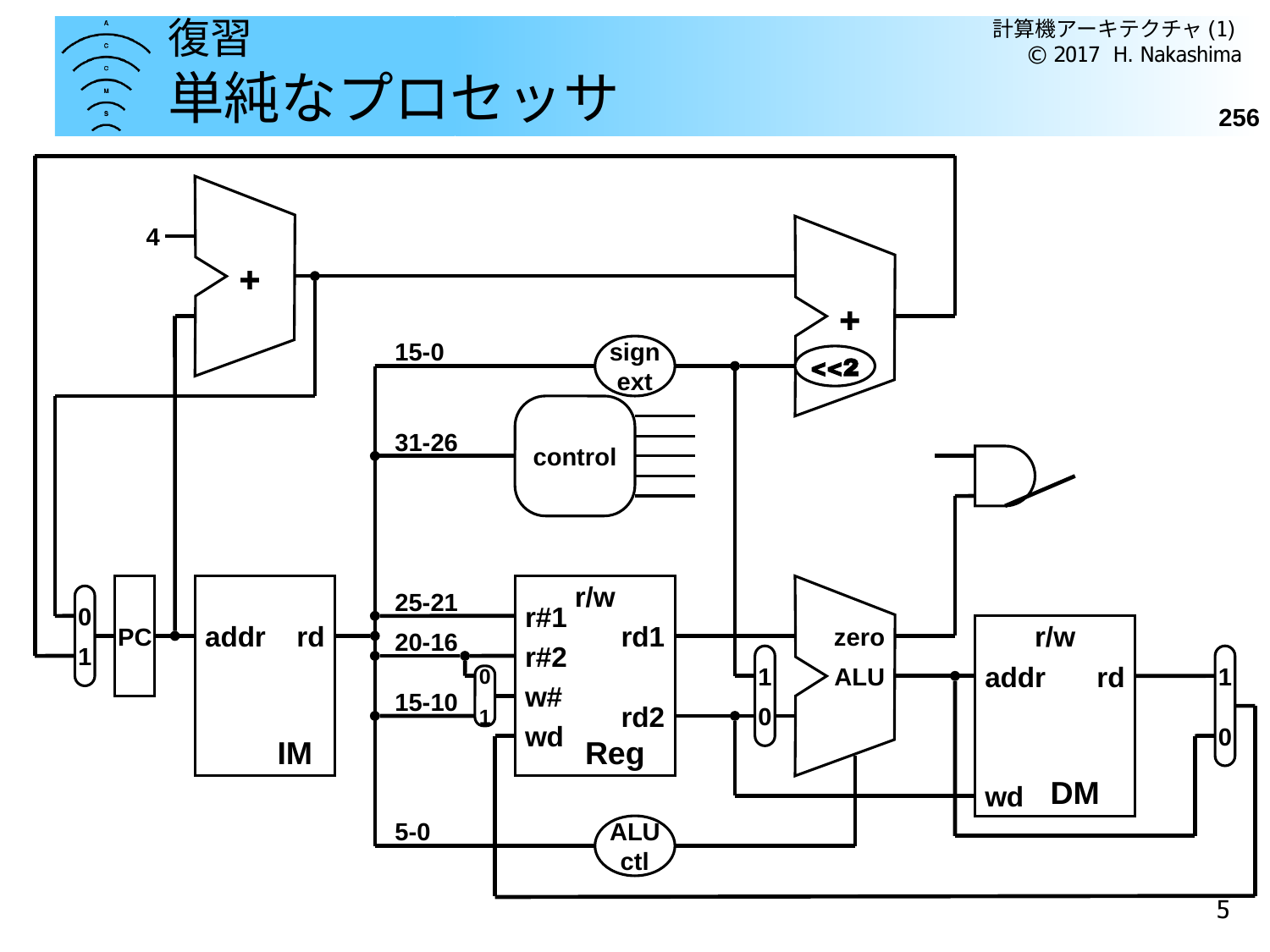

計算機アーキテクチャ(1)  © 2017  H. Nakashima
# 復習 単純なプロセッサ
256

4

+

+

sign
ext
15-0

<<2

control

31-26

addr
rd
IM

r/w
r#1
rd1
r#2
w#
rd2
wd
Reg

zero
ALU

PC

0
1
25-21

r/w
addr
rd
wd
DM

20-16

1
0

1

0
1

0
15-10

ALU
ctl
5-0
5